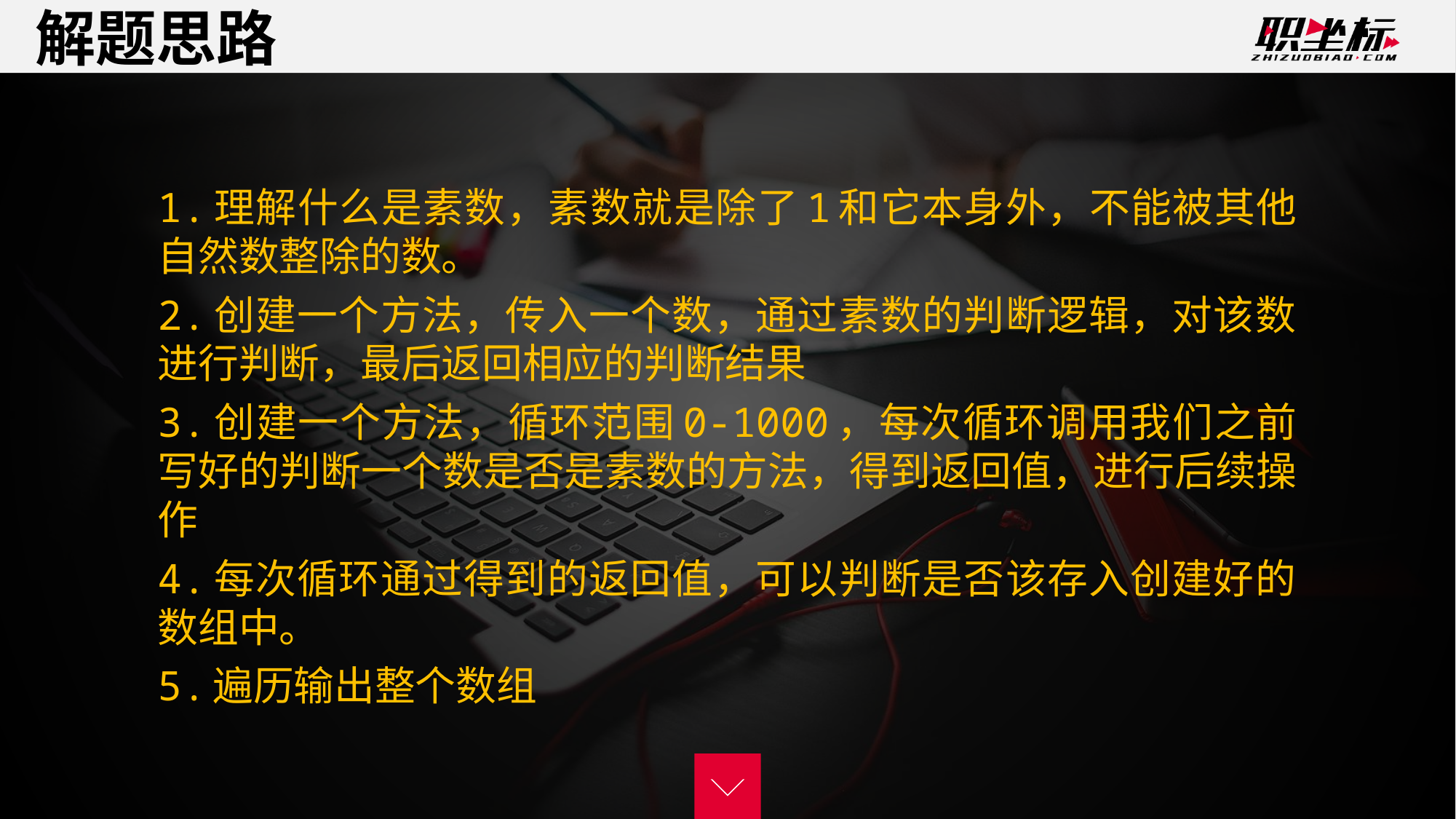

解题思路

1.理解什么是素数，素数就是除了1和它本身外，不能被其他自然数整除的数。
2.创建一个方法，传入一个数，通过素数的判断逻辑，对该数进行判断，最后返回相应的判断结果
3.创建一个方法，循环范围0-1000，每次循环调用我们之前写好的判断一个数是否是素数的方法，得到返回值，进行后续操作
4.每次循环通过得到的返回值，可以判断是否该存入创建好的数组中。
5.遍历输出整个数组